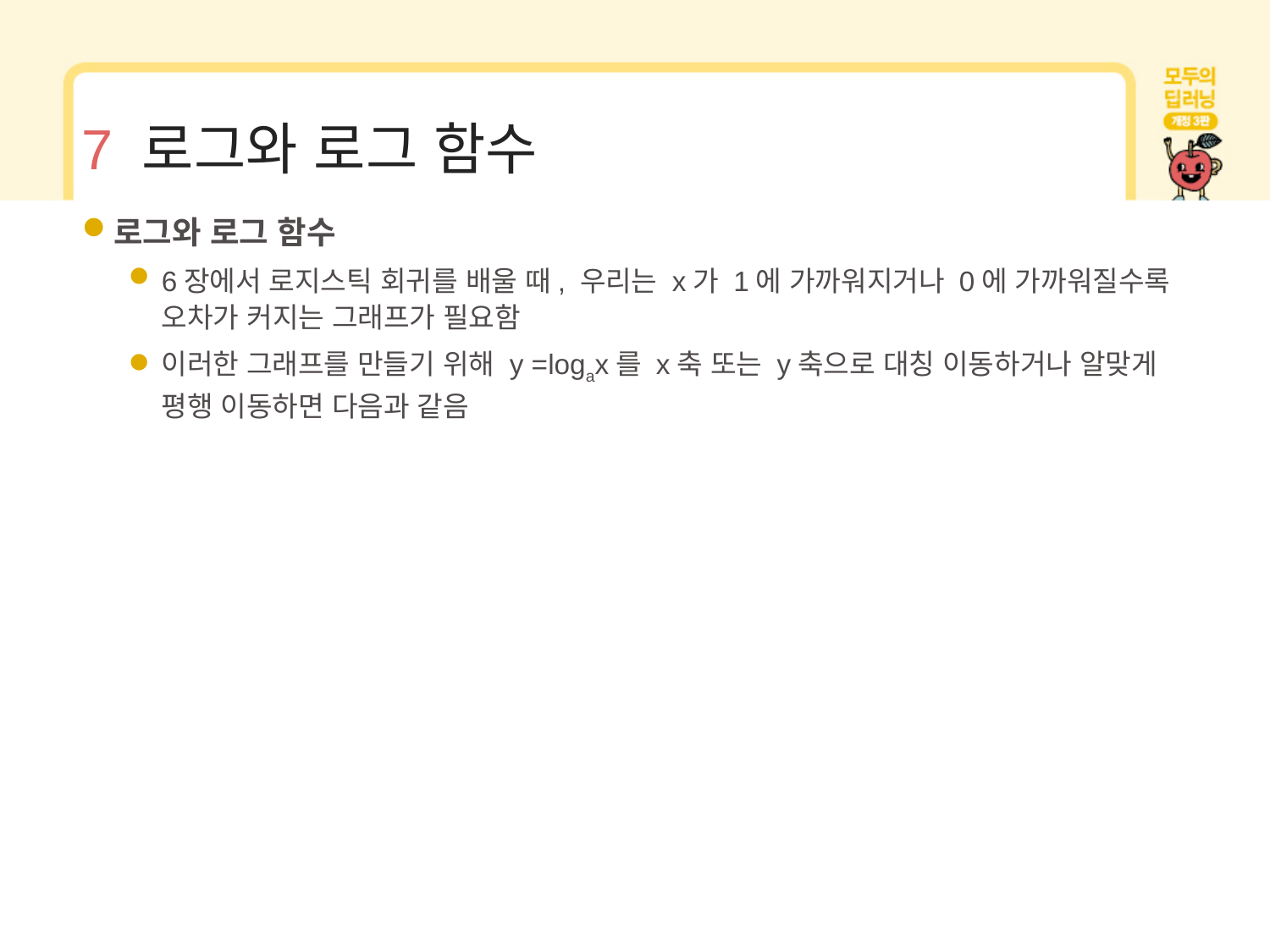

# 7 로그와 로그 함수
로그와 로그 함수
6장에서 로지스틱 회귀를 배울 때, 우리는 x가 1에 가까워지거나 0에 가까워질수록 오차가 커지는 그래프가 필요함
이러한 그래프를 만들기 위해 y =logax를 x축 또는 y축으로 대칭 이동하거나 알맞게 평행 이동하면 다음과 같음